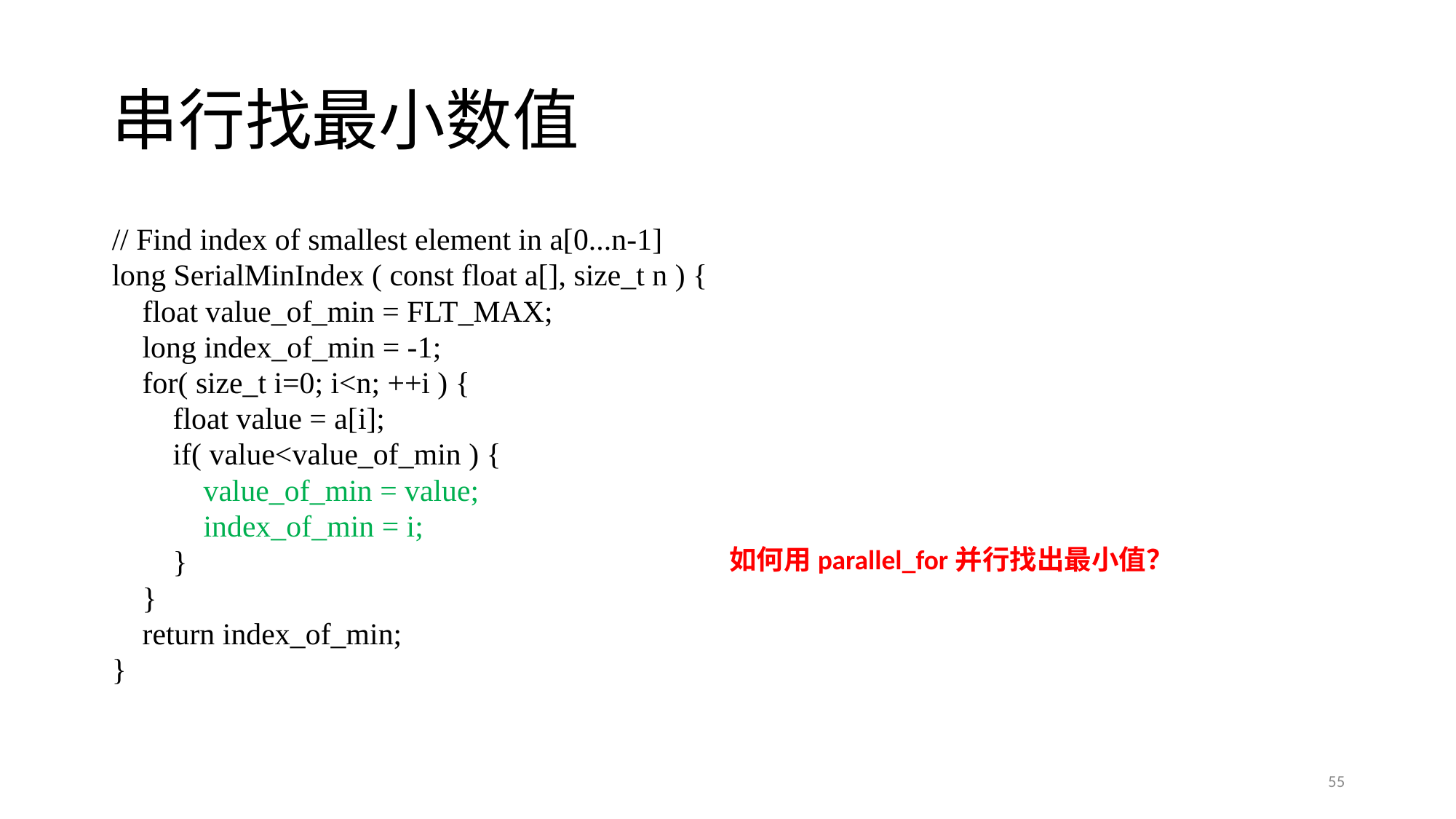

# 串行找最小数值
// Find index of smallest element in a[0...n-1]
long SerialMinIndex ( const float a[], size_t n ) {
    float value_of_min = FLT_MAX;
    long index_of_min = -1;
    for( size_t i=0; i<n; ++i ) {
        float value = a[i];
        if( value<value_of_min ) {
            value_of_min = value;
            index_of_min = i;
        }
    }
    return index_of_min;
}

如何用parallel_for并行找出最小值？
55